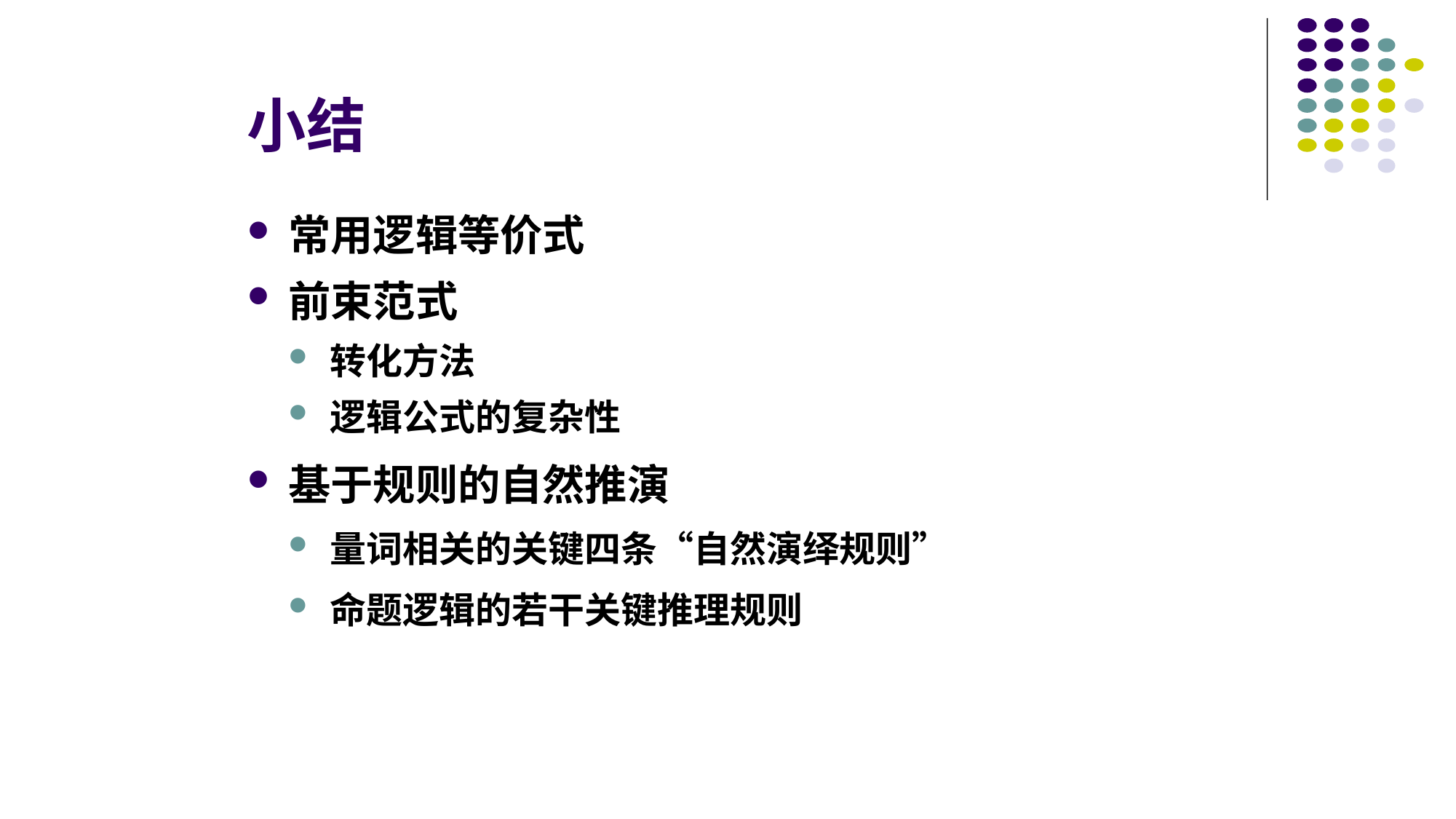

# 小结
常用逻辑等价式
前束范式
转化方法
逻辑公式的复杂性
基于规则的自然推演
量词相关的关键四条“自然演绎规则”
命题逻辑的若干关键推理规则